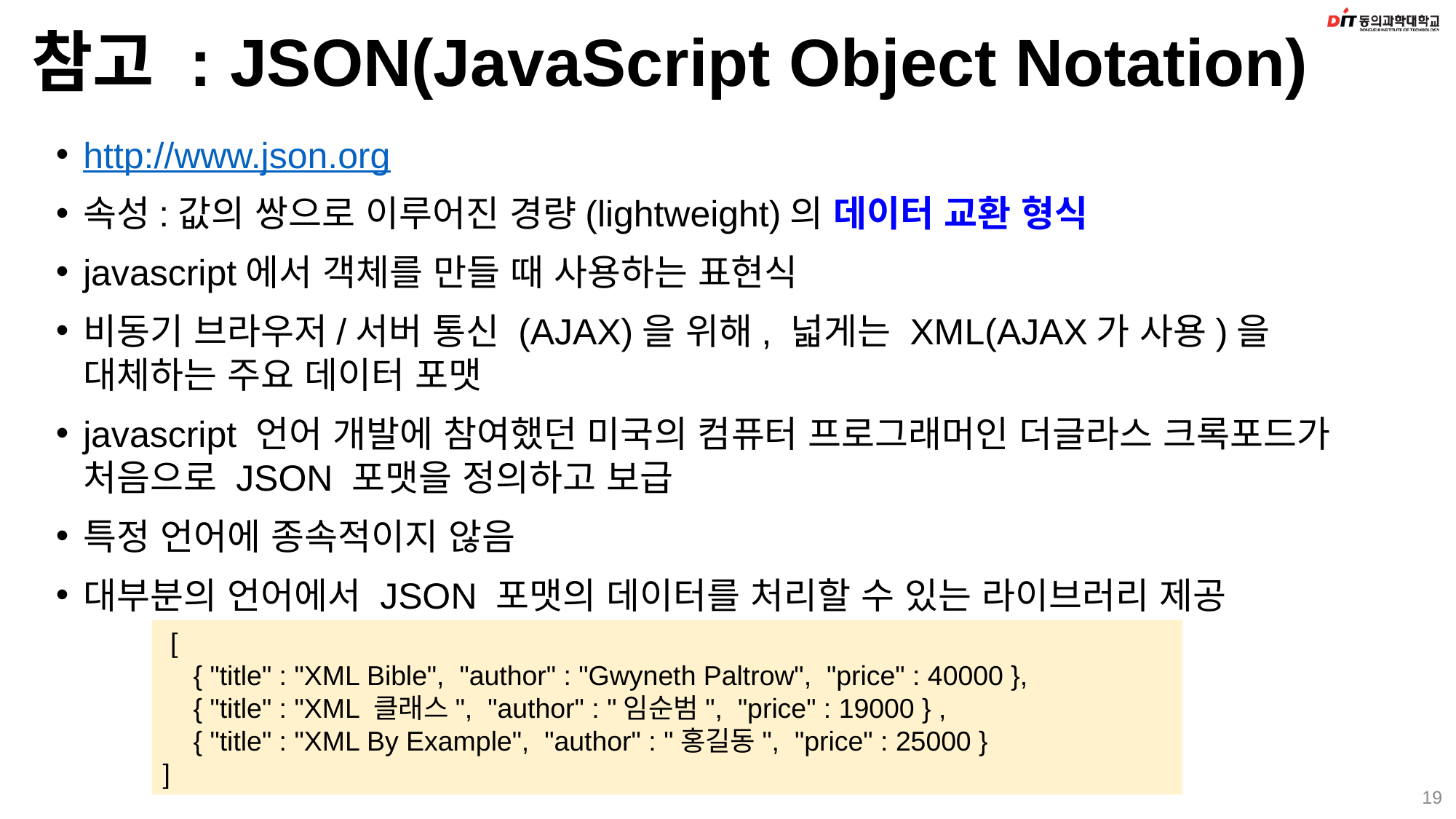

# 참고 : JSON(JavaScript Object Notation)
http://www.json.org
속성:값의 쌍으로 이루어진 경량(lightweight)의 데이터 교환 형식
javascript에서 객체를 만들 때 사용하는 표현식
비동기 브라우저/서버 통신 (AJAX)을 위해, 넓게는 XML(AJAX가 사용)을 대체하는 주요 데이터 포맷
javascript 언어 개발에 참여했던 미국의 컴퓨터 프로그래머인 더글라스 크록포드가 처음으로 JSON 포맷을 정의하고 보급
특정 언어에 종속적이지 않음
대부분의 언어에서 JSON 포맷의 데이터를 처리할 수 있는 라이브러리 제공
 [
    { "title" : "XML Bible",  "author" : "Gwyneth Paltrow",  "price" : 40000 },
    { "title" : "XML 클래스",  "author" : "임순범",  "price" : 19000 } ,
    { "title" : "XML By Example",  "author" : "홍길동",  "price" : 25000 }
]
19